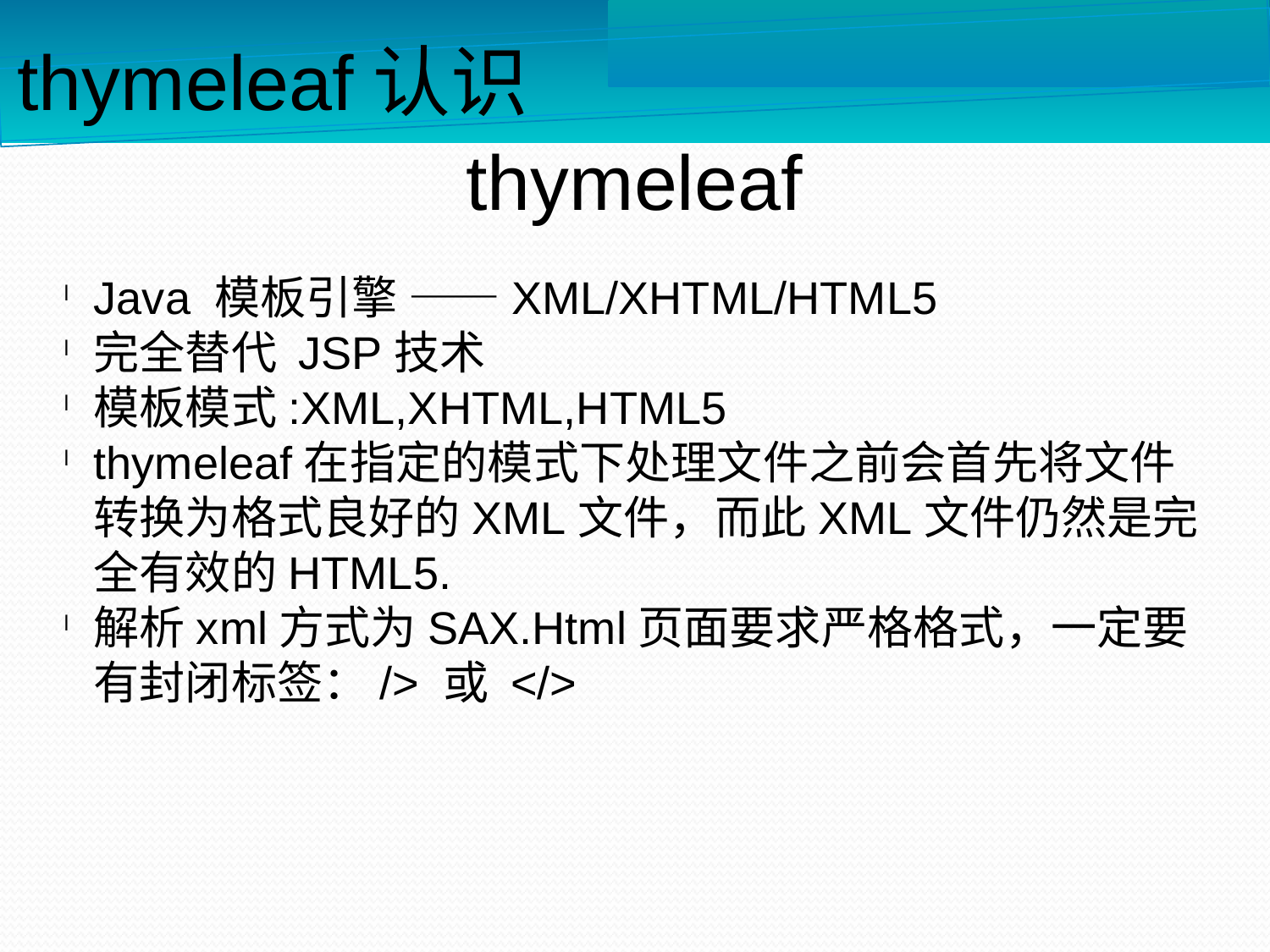

thymeleaf认识

thymeleaf
Java 模板引擎 ——XML/XHTML/HTML5
完全替代 JSP技术
模板模式:XML,XHTML,HTML5
thymeleaf在指定的模式下处理文件之前会首先将文件转换为格式良好的XML文件，而此XML文件仍然是完全有效的HTML5.
解析xml方式为SAX.Html页面要求严格格式，一定要有封闭标签：/> 或 </>